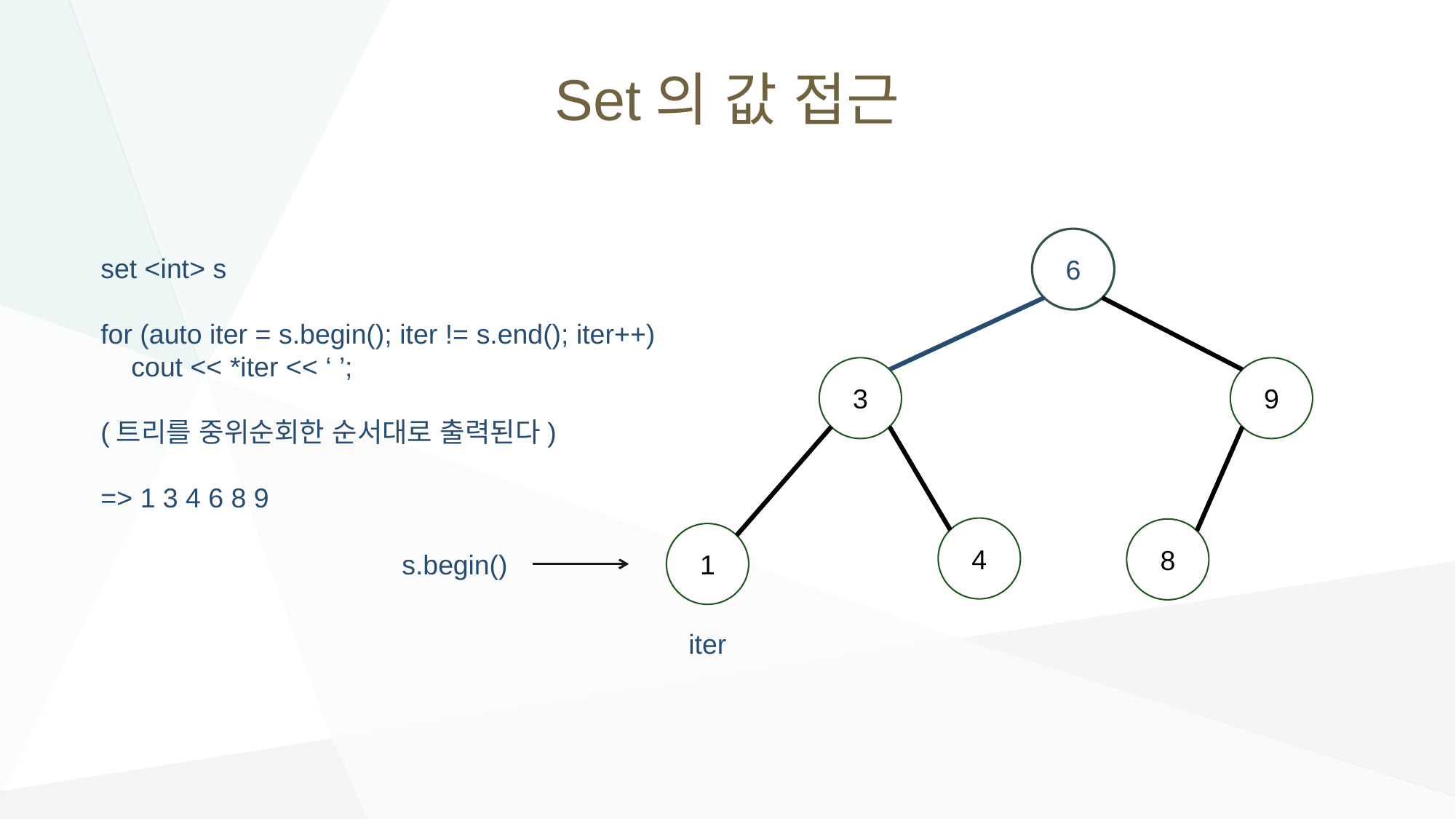

# Set의 값 접근
6
set <int> s

for (auto iter = s.begin(); iter != s.end(); iter++)
    cout << *iter << ‘ ’;

(트리를 중위순회한 순서대로 출력된다)

=> 1 3 4 6 8 9
3
9
4
8
1
s.begin()
iter